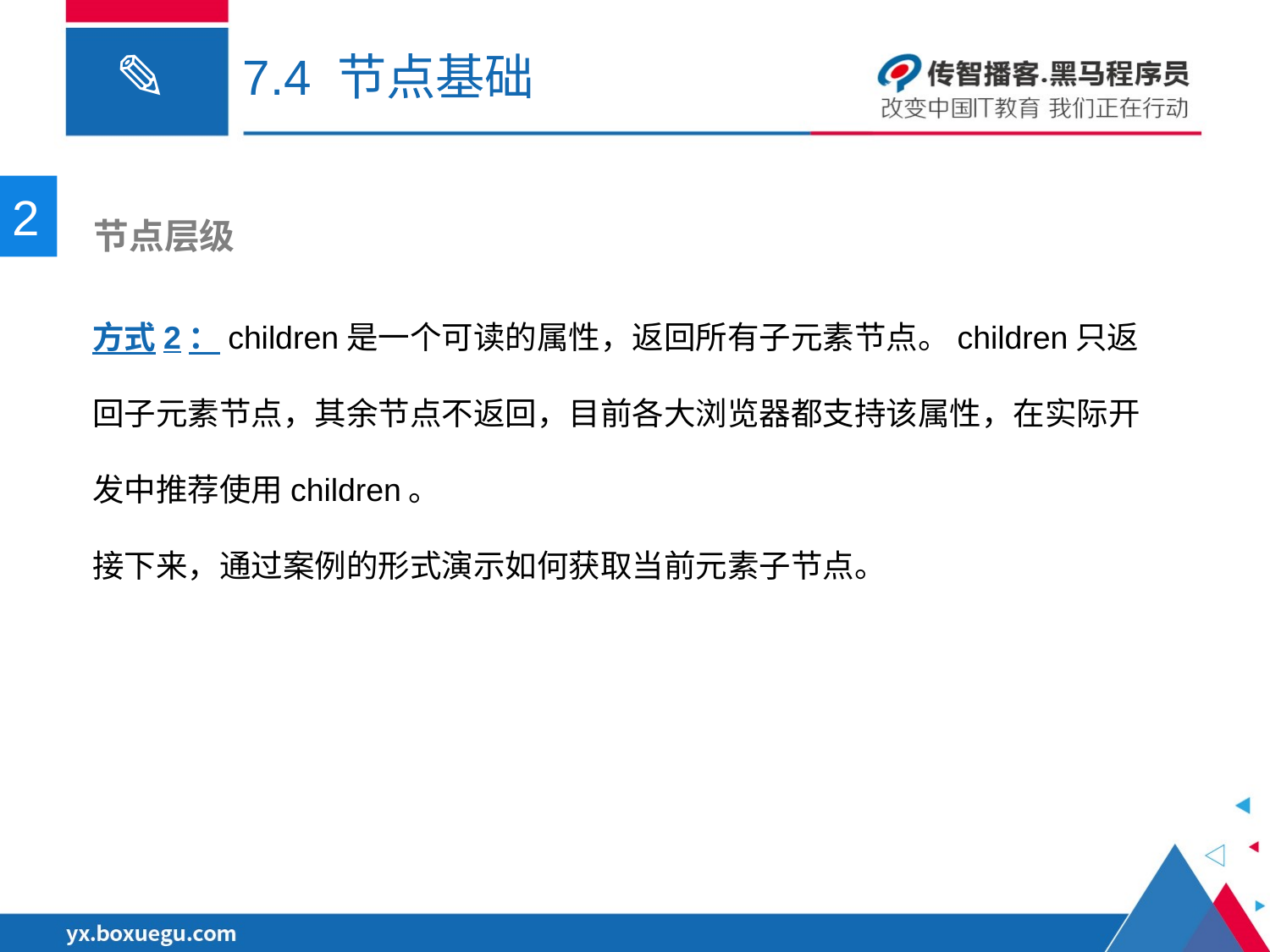

# 7.4 节点基础

2
  节点层级
方式2：children是一个可读的属性，返回所有子元素节点。children只返回子元素节点，其余节点不返回，目前各大浏览器都支持该属性，在实际开发中推荐使用children。
接下来，通过案例的形式演示如何获取当前元素子节点。